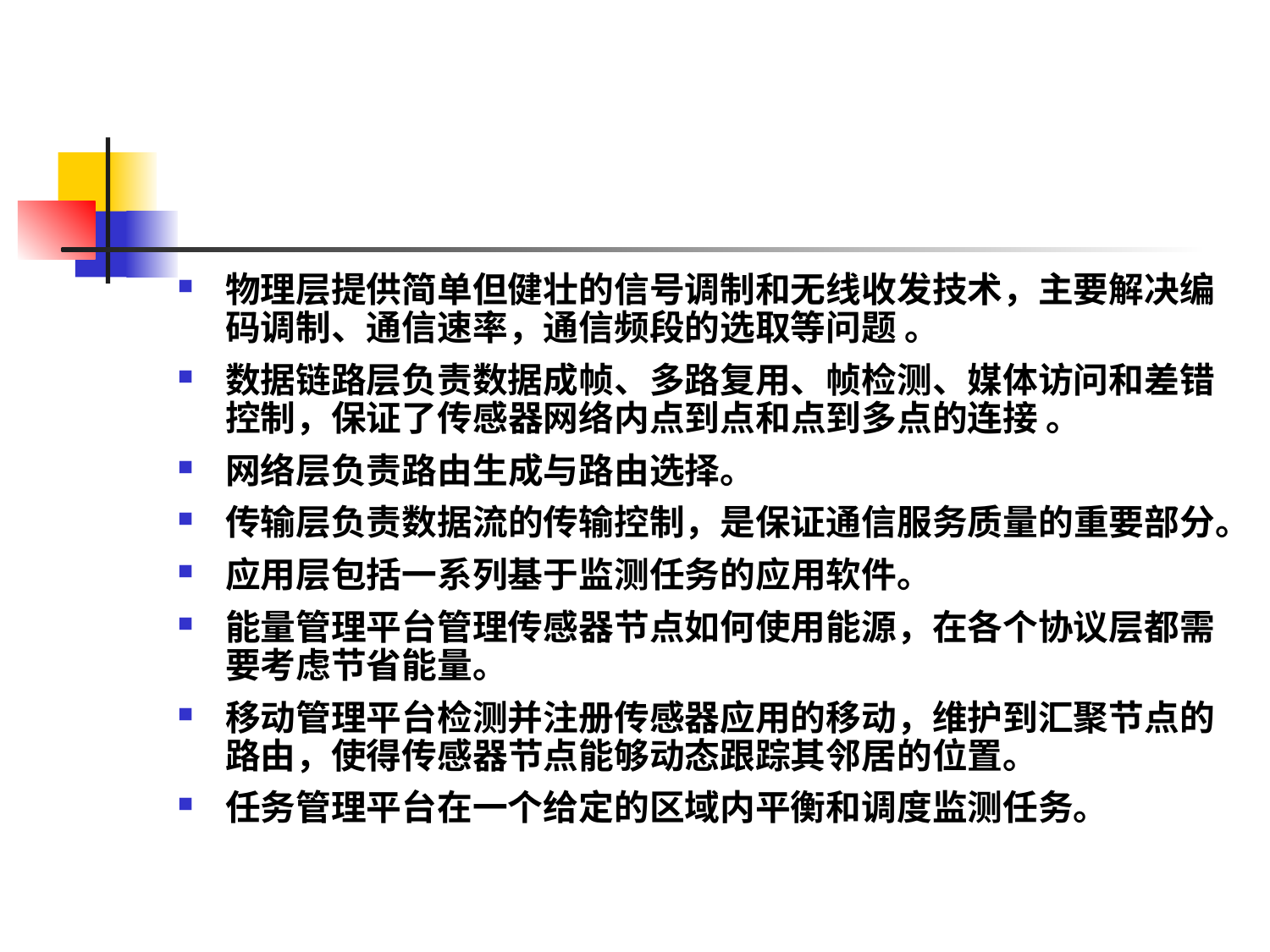

物理层提供简单但健壮的信号调制和无线收发技术，主要解决编码调制、通信速率，通信频段的选取等问题 。
数据链路层负责数据成帧、多路复用、帧检测、媒体访问和差错控制，保证了传感器网络内点到点和点到多点的连接 。
网络层负责路由生成与路由选择。
传输层负责数据流的传输控制，是保证通信服务质量的重要部分。
应用层包括一系列基于监测任务的应用软件。
能量管理平台管理传感器节点如何使用能源，在各个协议层都需要考虑节省能量。
移动管理平台检测并注册传感器应用的移动，维护到汇聚节点的路由，使得传感器节点能够动态跟踪其邻居的位置。
任务管理平台在一个给定的区域内平衡和调度监测任务。